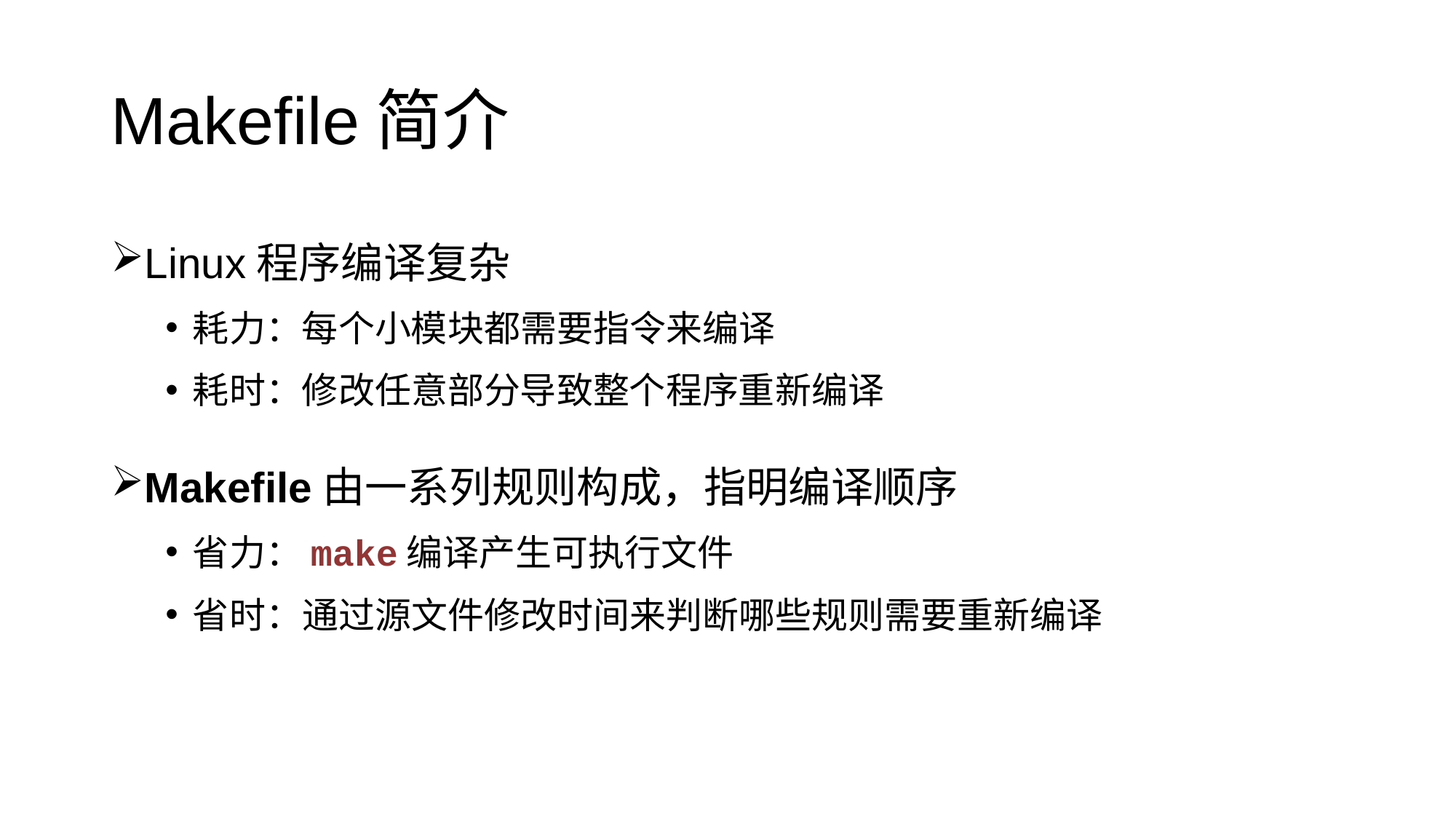

# Makefile简介
Linux程序编译复杂
耗力：每个小模块都需要指令来编译
耗时：修改任意部分导致整个程序重新编译
Makefile由一系列规则构成，指明编译顺序
省力：make编译产生可执行文件
省时：通过源文件修改时间来判断哪些规则需要重新编译